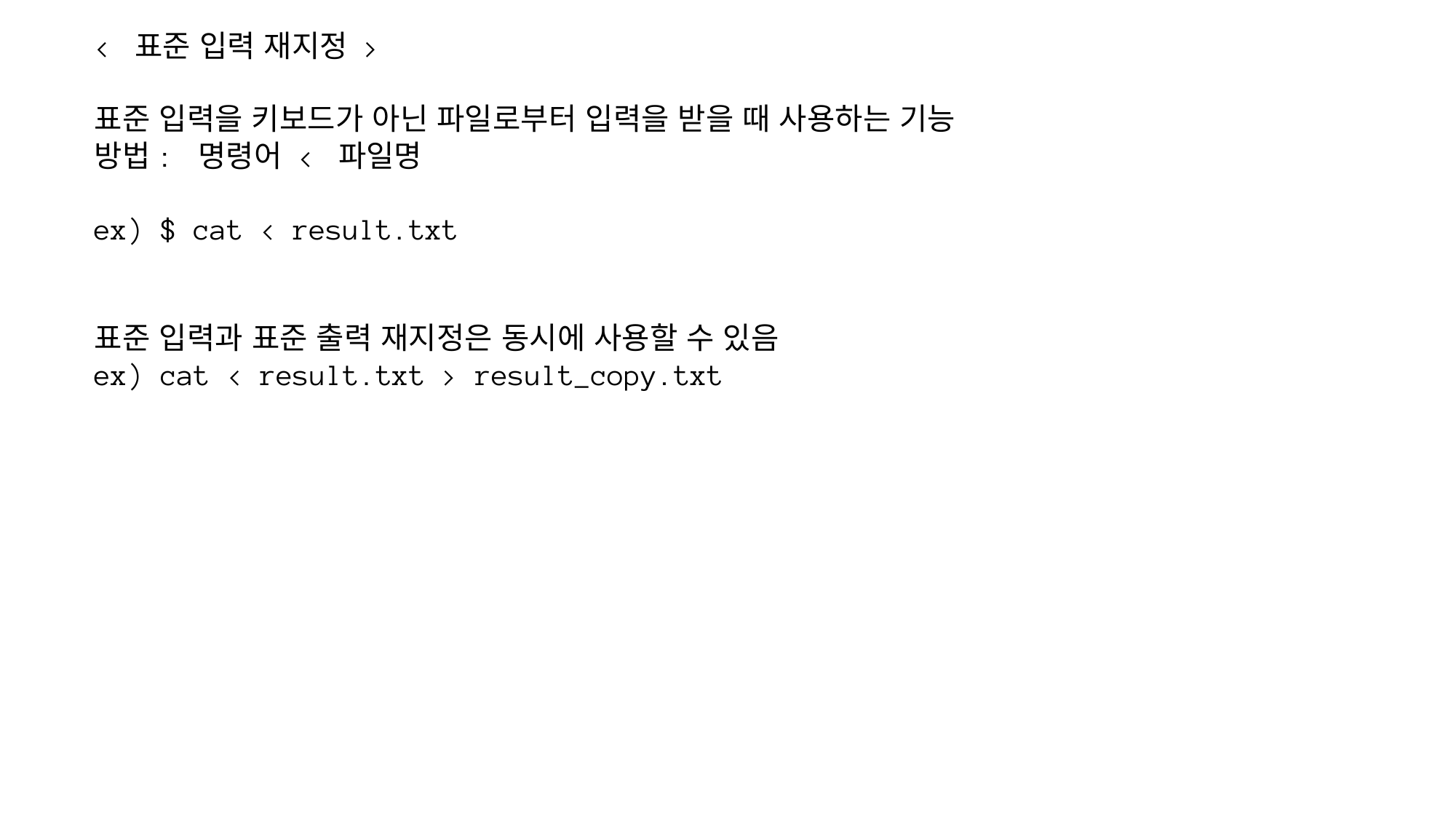

< 표준 입력 재지정 >

표준 입력을 키보드가 아닌 파일로부터 입력을 받을 때 사용하는 기능
방법: 명령어 < 파일명

ex) $ cat < result.txt

표준 입력과 표준 출력 재지정은 동시에 사용할 수 있음
ex) cat < result.txt > result_copy.txt